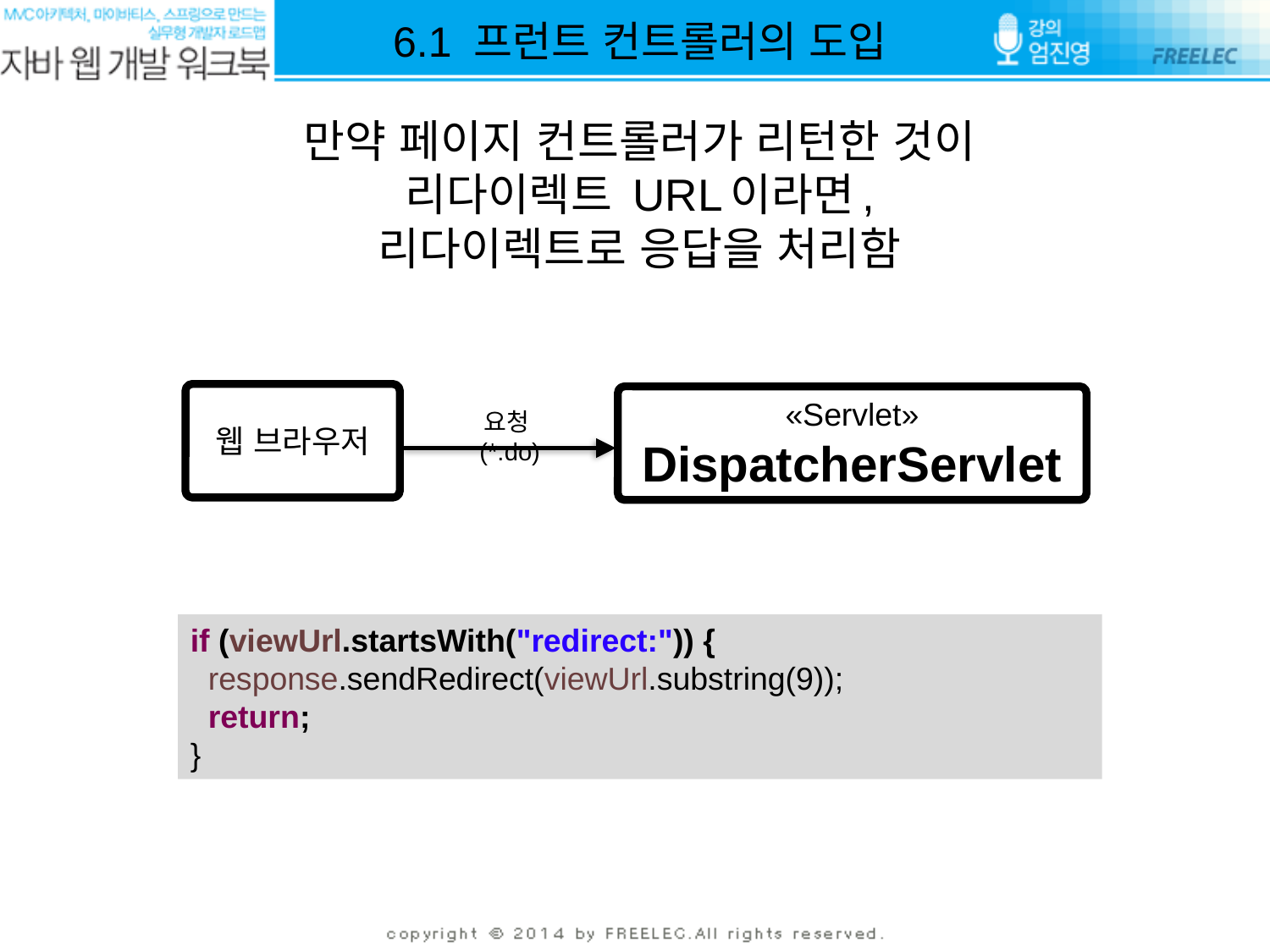

6.1 프런트 컨트롤러의 도입
만약 페이지 컨트롤러가 리턴한 것이
리다이렉트 URL이라면,
리다이렉트로 응답을 처리함
웹 브라우저
«Servlet»
DispatcherServlet

요청(*.do)

if (viewUrl.startsWith("redirect:")) {
  response.sendRedirect(viewUrl.substring(9));
  return;
}